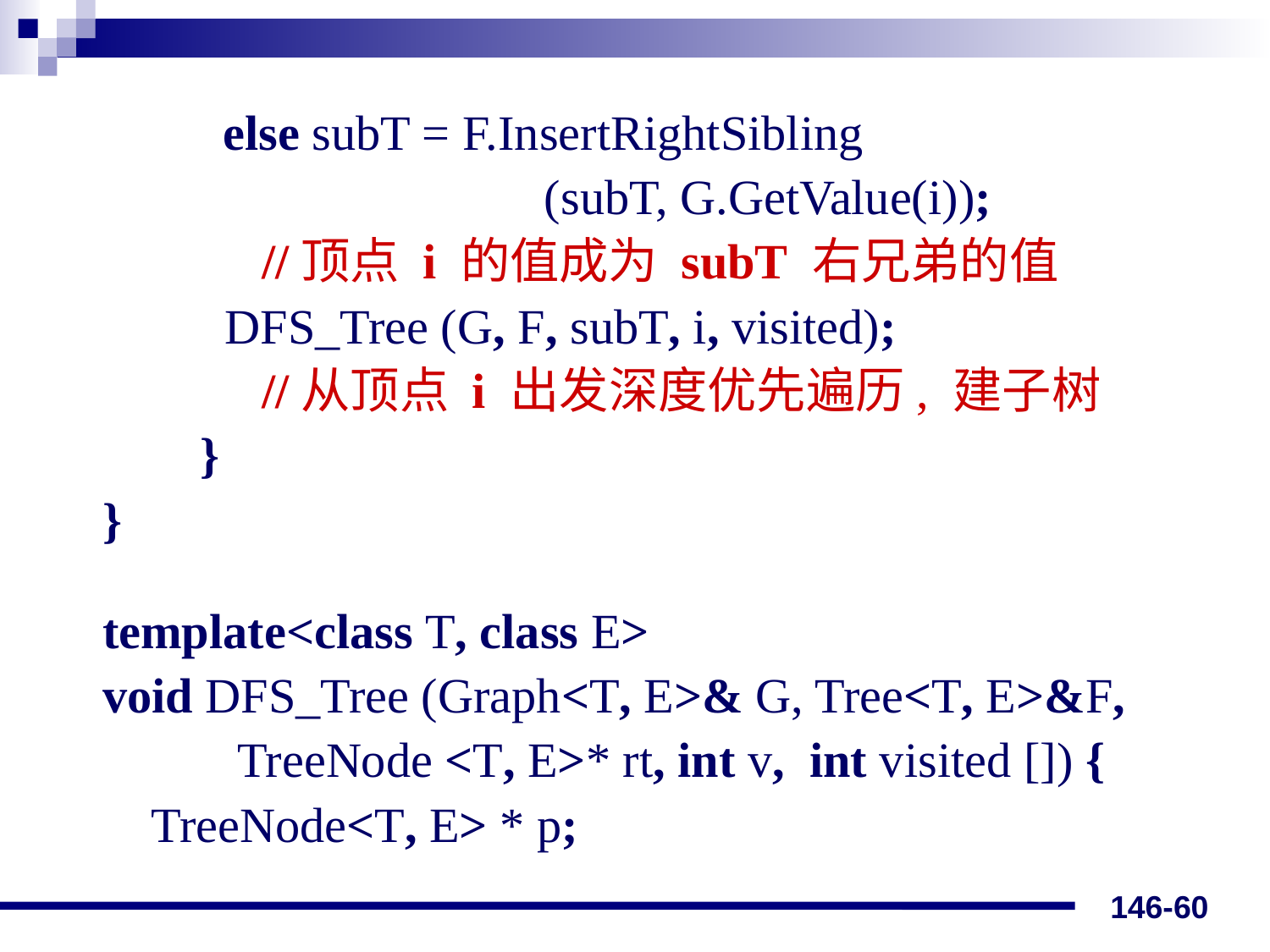

else subT = F.InsertRightSibling
                                    (subT, G.GetValue(i));
             //顶点 i 的值成为 subT 右兄弟的值
          DFS_Tree (G, F, subT, i, visited);
             //从顶点 i 出发深度优先遍历, 建子树
        }
}

template<class T, class E>
void DFS_Tree (Graph<T, E>& G, Tree<T, E>&F,
           TreeNode <T, E>* rt, int v,  int visited []) {
    TreeNode<T, E> * p;
146-60